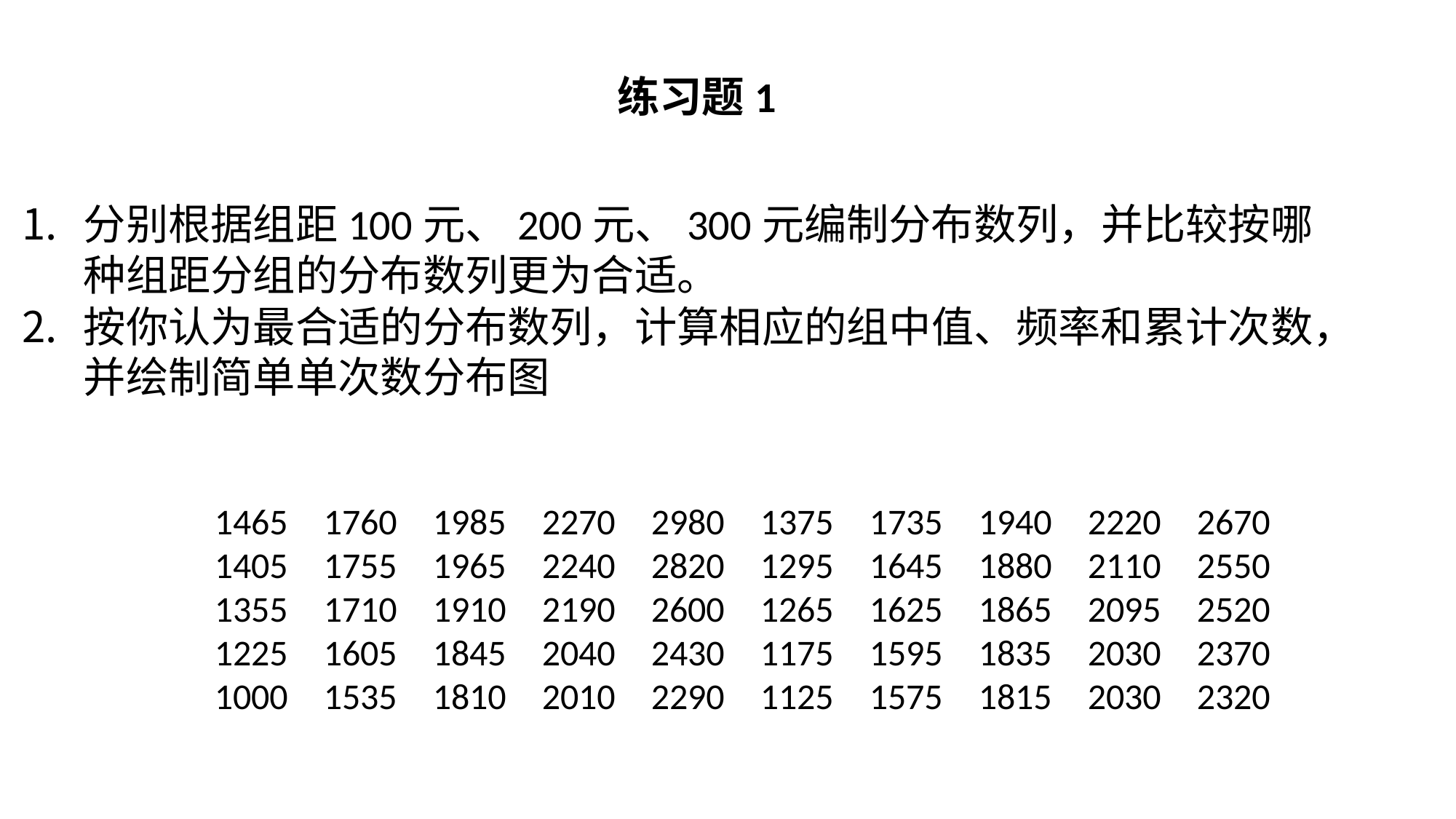

练习题1
分别根据组距100元、200元、300元编制分布数列，并比较按哪种组距分组的分布数列更为合适。
按你认为最合适的分布数列，计算相应的组中值、频率和累计次数，并绘制简单单次数分布图

1465	1760	1985	2270	2980	1375	1735	1940	2220	2670
1405	1755	1965	2240	2820	1295	1645	1880	2110	2550
1355	1710	1910	2190	2600	1265	1625	1865	2095	2520
1225	1605	1845	2040	2430	1175	1595	1835	2030	2370
1000	1535	1810	2010	2290	1125	1575	1815	2030	2320